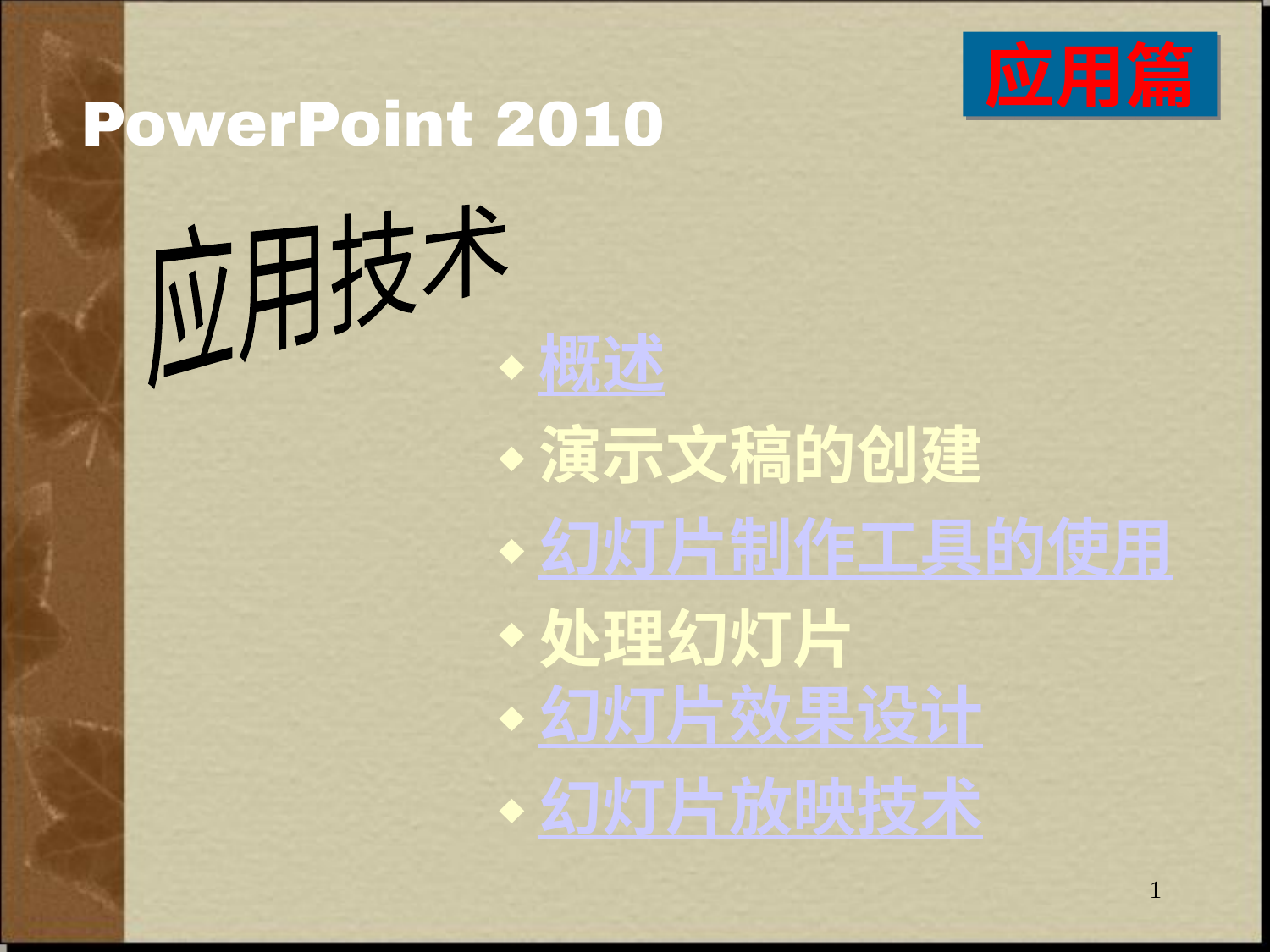

应用篇
PowerPoint 2010
应用技术
概述
演示文稿的创建
幻灯片制作工具的使用
处理幻灯片
幻灯片效果设计
幻灯片放映技术
1